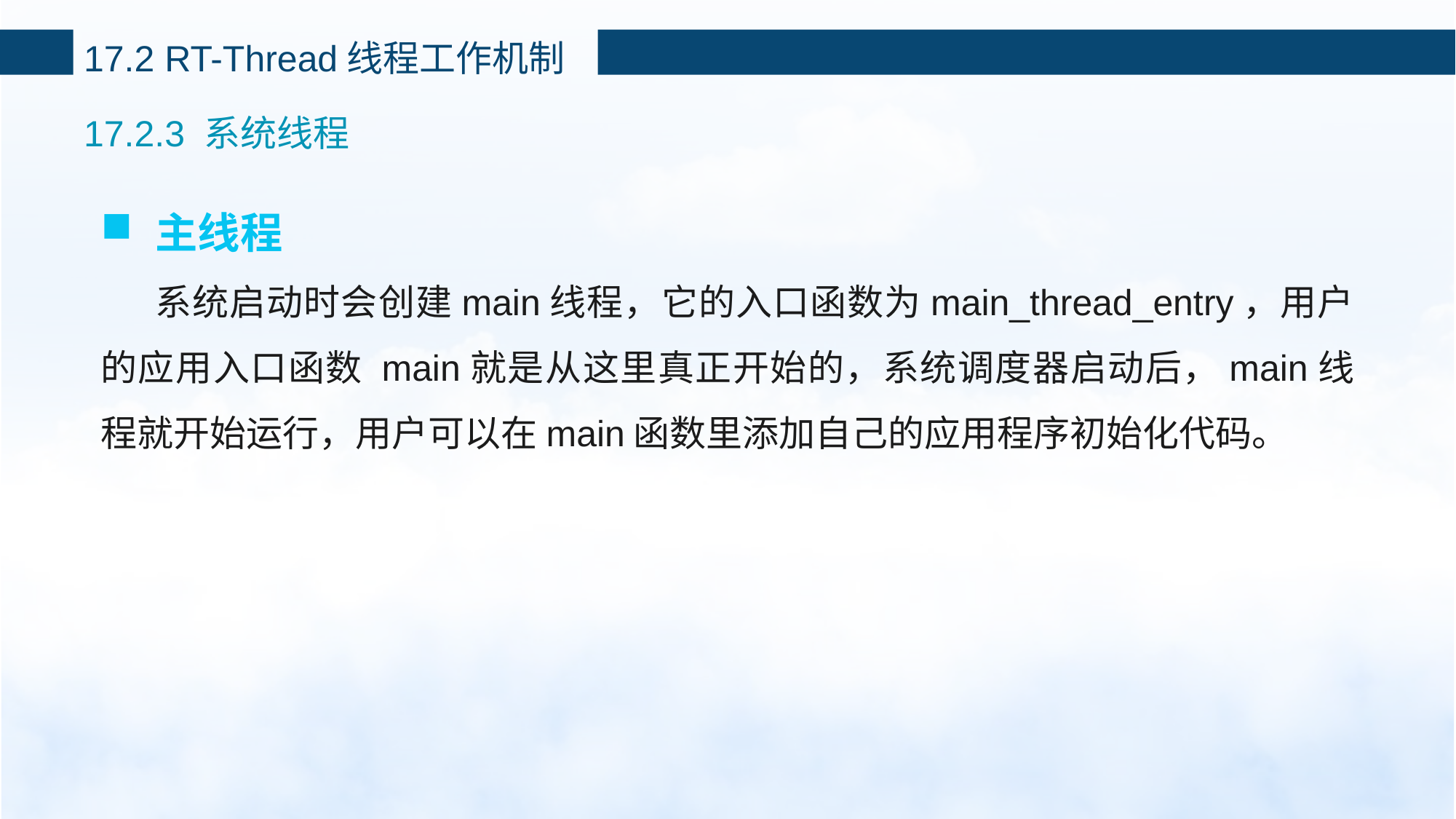

17.2 RT-Thread线程工作机制

17.2.3 系统线程
主线程
系统启动时会创建main线程，它的入口函数为main_thread_entry，用户的应用入口函数 main就是从这里真正开始的，系统调度器启动后，main线程就开始运行，用户可以在main函数里添加自己的应用程序初始化代码。